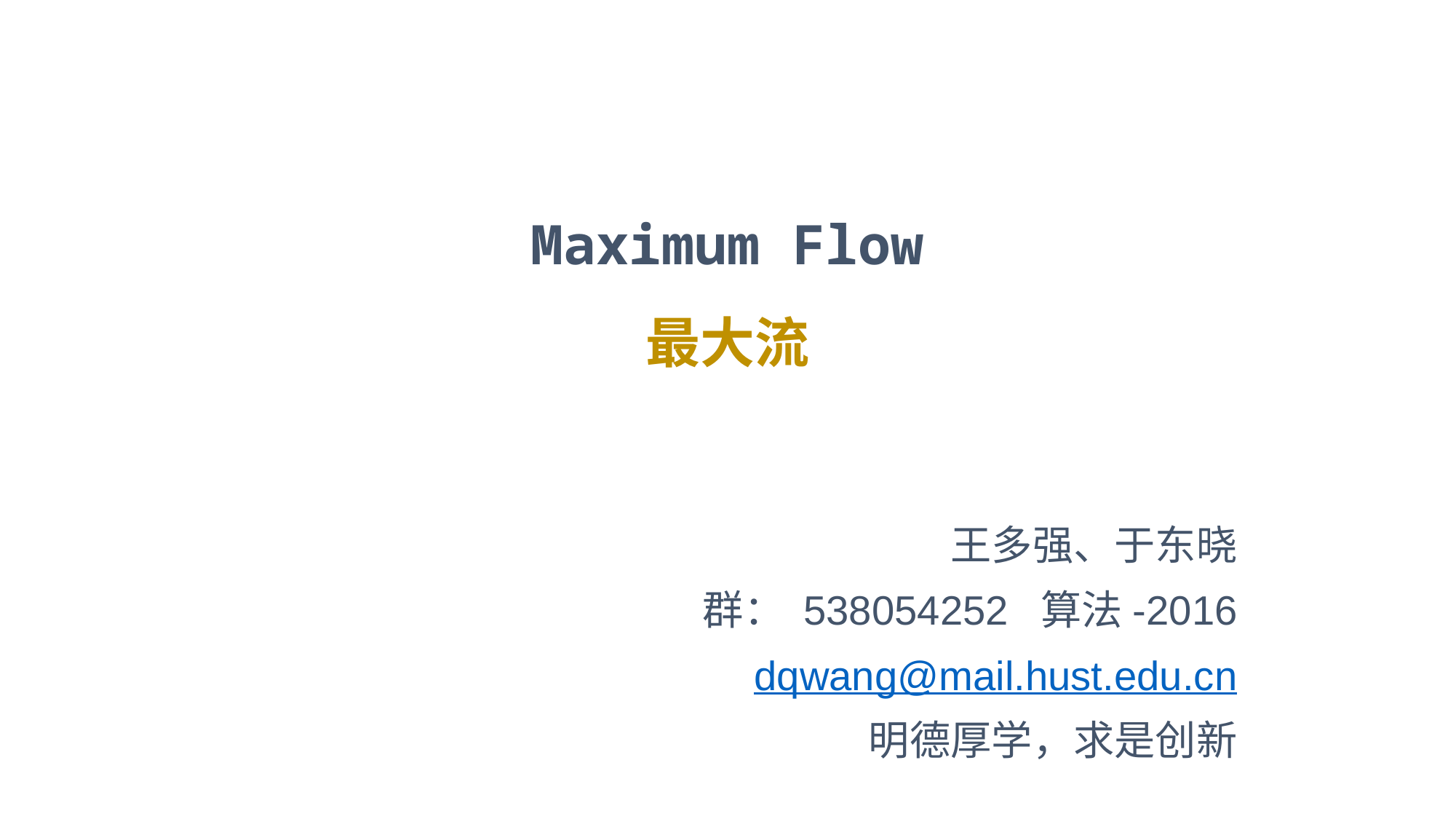

# Maximum Flow 最大流
王多强、于东晓
群： 538054252  算法-2016
dqwang@mail.hust.edu.cn
明德厚学，求是创新